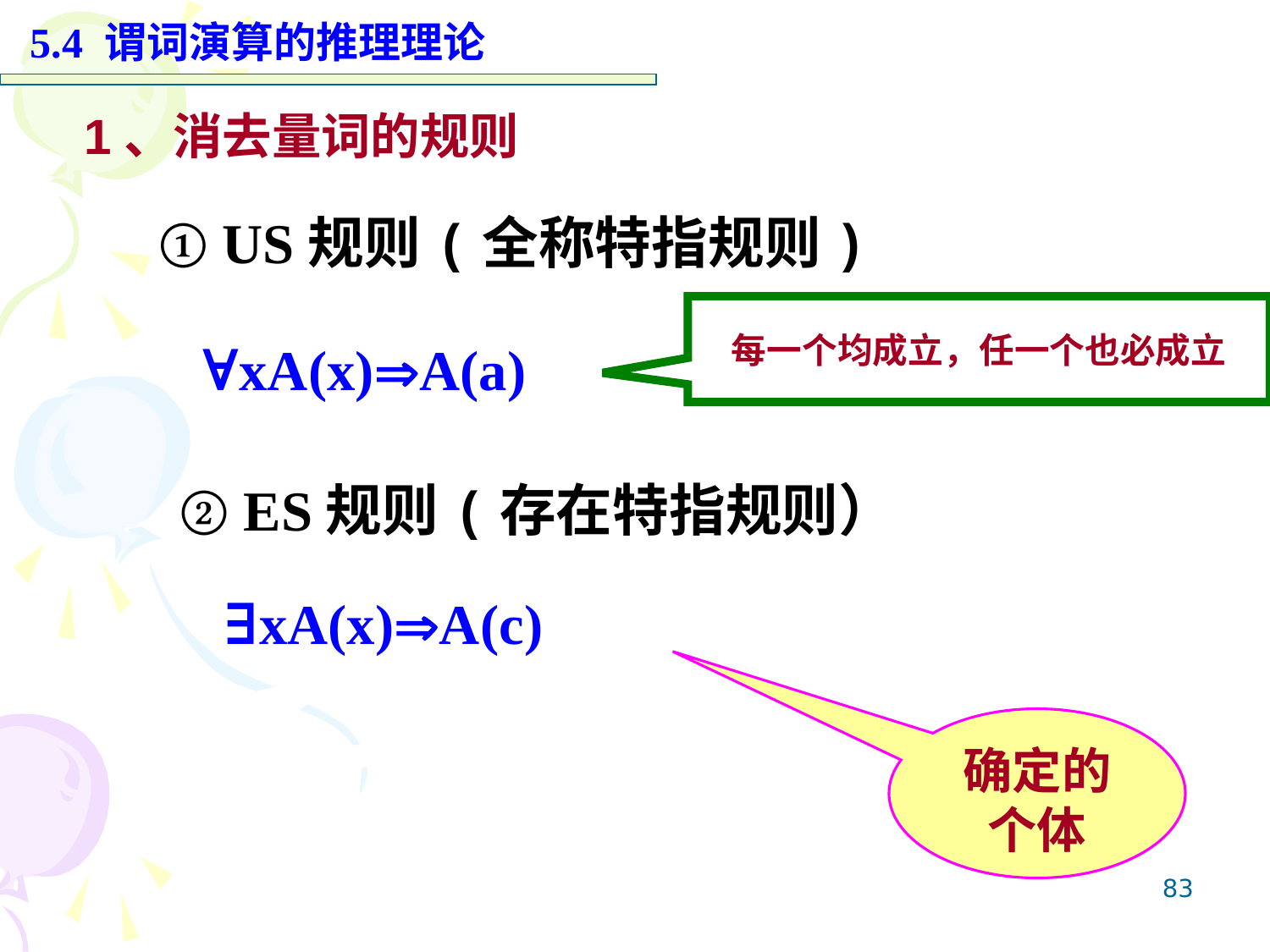

5.4 谓词演算的推理理论

1、消去量词的规则
① US规则(全称特指规则)
每一个均成立，任一个也必成立
∀xA(x)⇒A(a)
② ES规则(存在特指规则）
∃xA(x)⇒A(c)
确定的个体
83